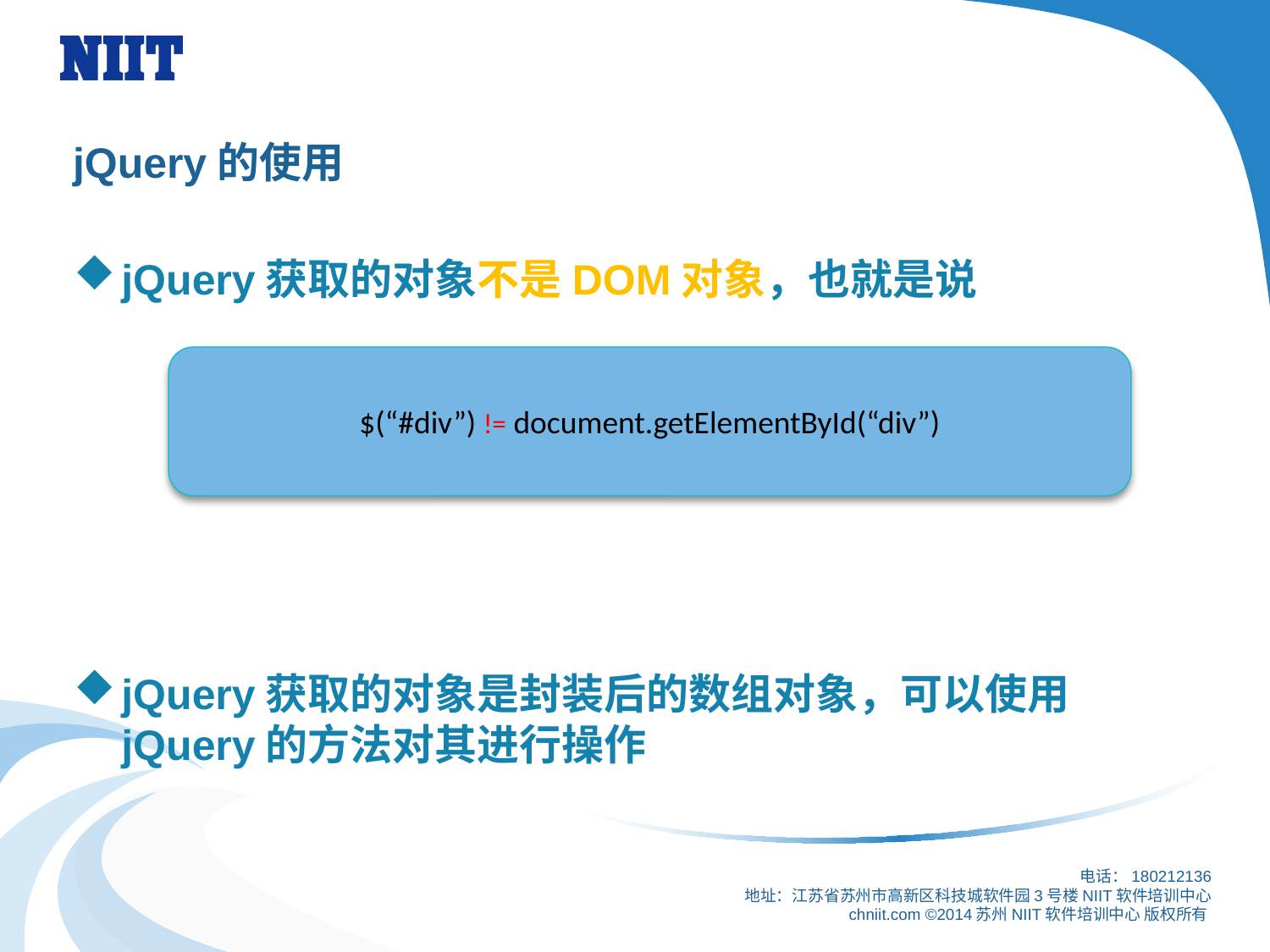

# jQuery的使用
jQuery获取的对象不是DOM对象，也就是说

jQuery获取的对象是封装后的数组对象，可以使用jQuery的方法对其进行操作
$(“#div”) != document.getElementById(“div”)